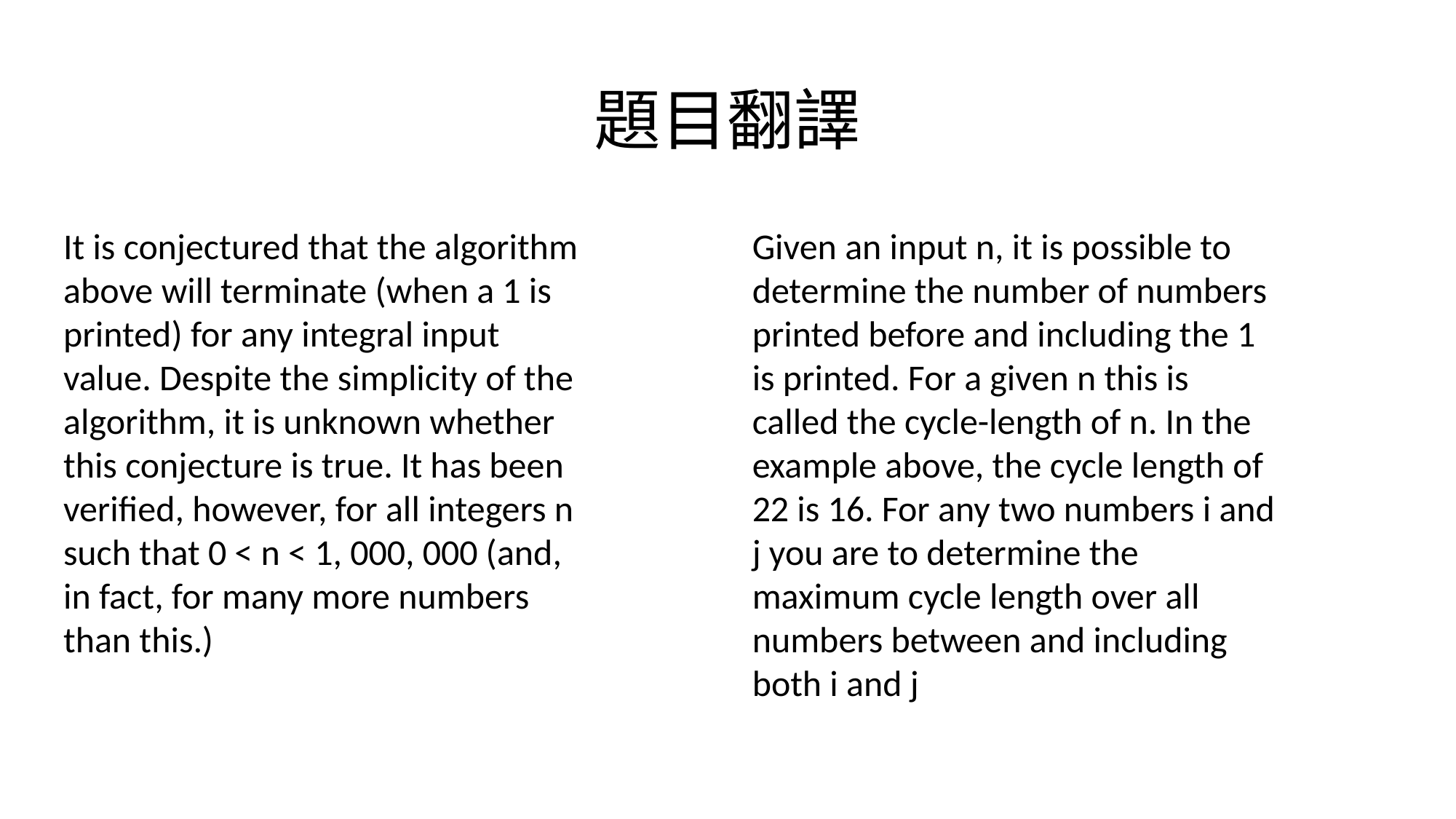

# 題目翻譯
It is conjectured that the algorithm above will terminate (when a 1 is printed) for any integral input value. Despite the simplicity of the algorithm, it is unknown whether this conjecture is true. It has been verified, however, for all integers n such that 0 < n < 1, 000, 000 (and, in fact, for many more numbers than this.)
Given an input n, it is possible to determine the number of numbers printed before and including the 1 is printed. For a given n this is called the cycle-length of n. In the example above, the cycle length of 22 is 16. For any two numbers i and j you are to determine the maximum cycle length over all numbers between and including both i and j